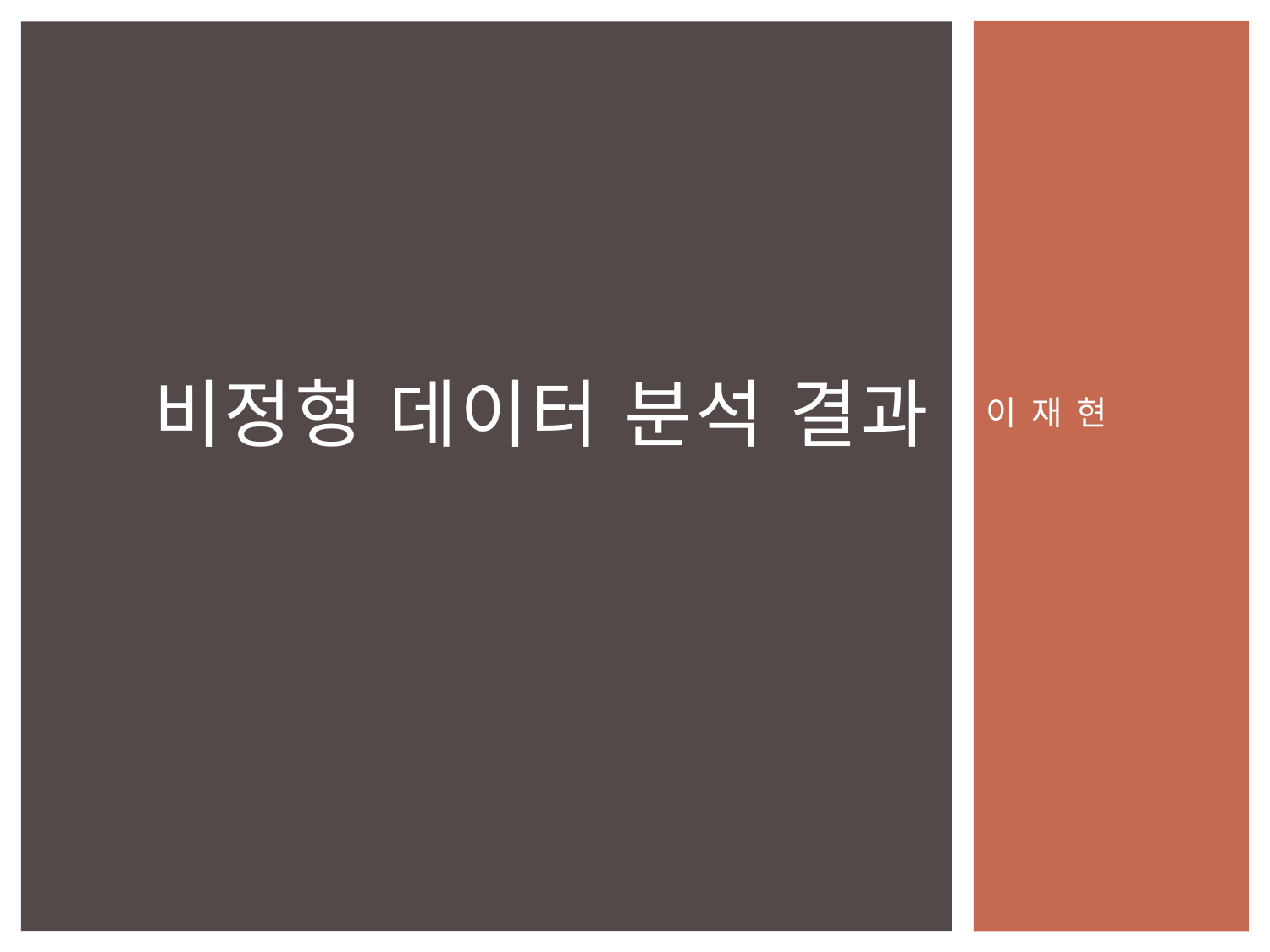

# 비정형 데이터 분석 결과
이 재 현